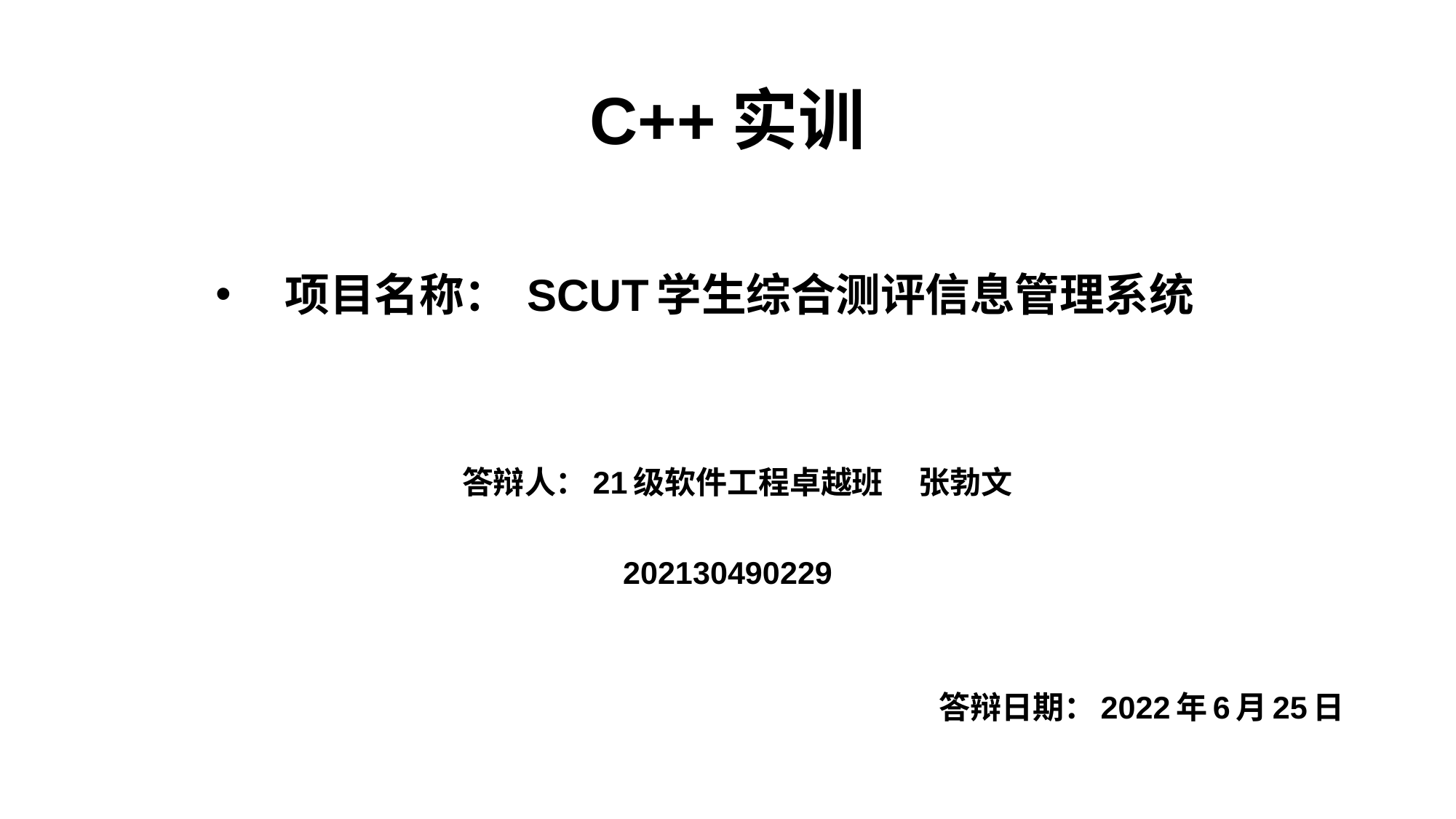

# C++实训

项目名称： SCUT学生综合测评信息管理系统

  答辩人：21级软件工程卓越班     张勃文

202130490229

答辩日期：2022年6月25日